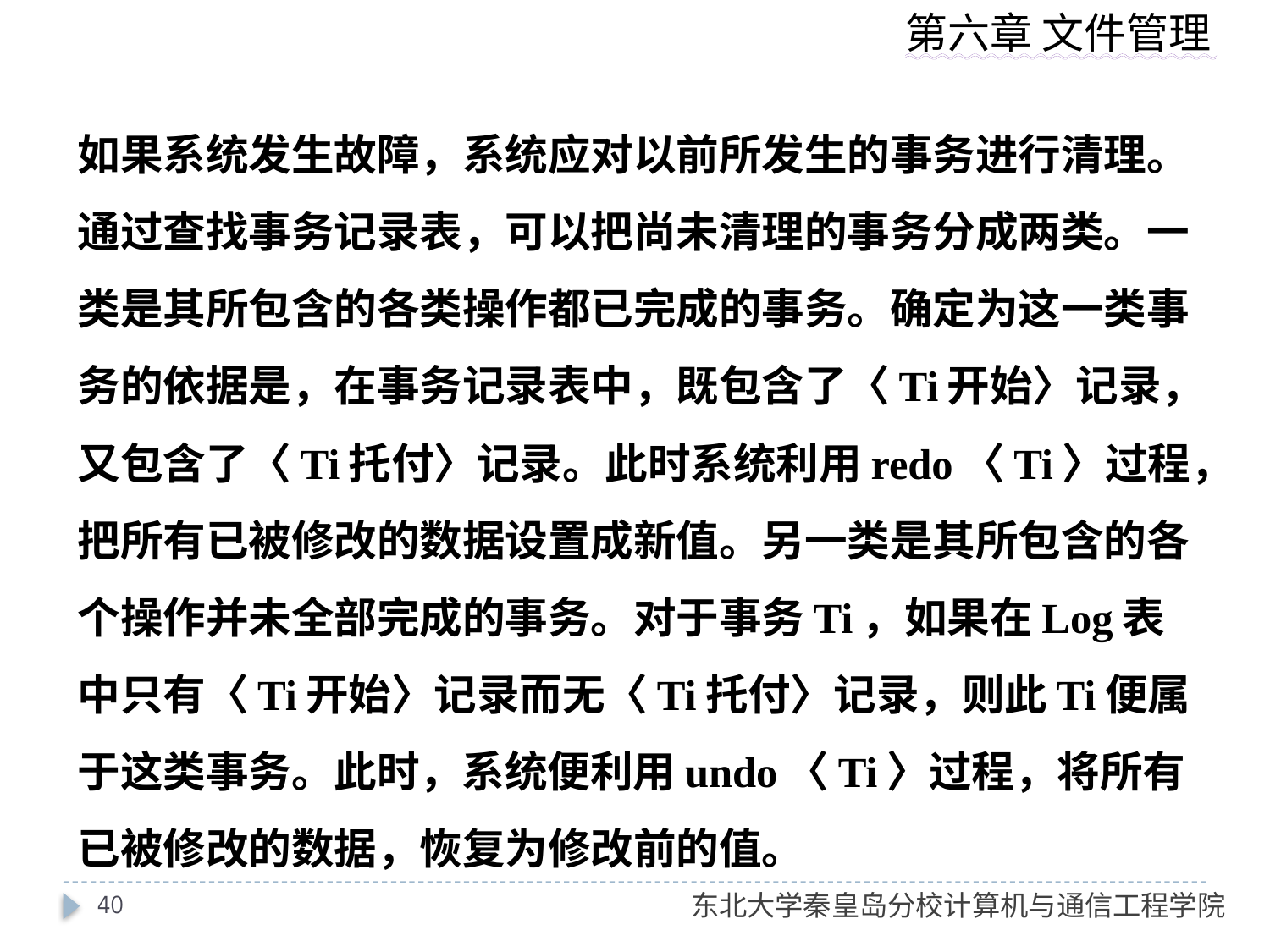

如果系统发生故障，系统应对以前所发生的事务进行清理。通过查找事务记录表，可以把尚未清理的事务分成两类。一类是其所包含的各类操作都已完成的事务。确定为这一类事务的依据是，在事务记录表中，既包含了〈Ti开始〉记录，又包含了〈Ti托付〉记录。此时系统利用redo〈Ti〉过程，把所有已被修改的数据设置成新值。另一类是其所包含的各个操作并未全部完成的事务。对于事务Ti，如果在Log表中只有〈Ti开始〉记录而无〈Ti托付〉记录，则此Ti便属于这类事务。此时，系统便利用undo〈Ti〉过程，将所有已被修改的数据，恢复为修改前的值。

40